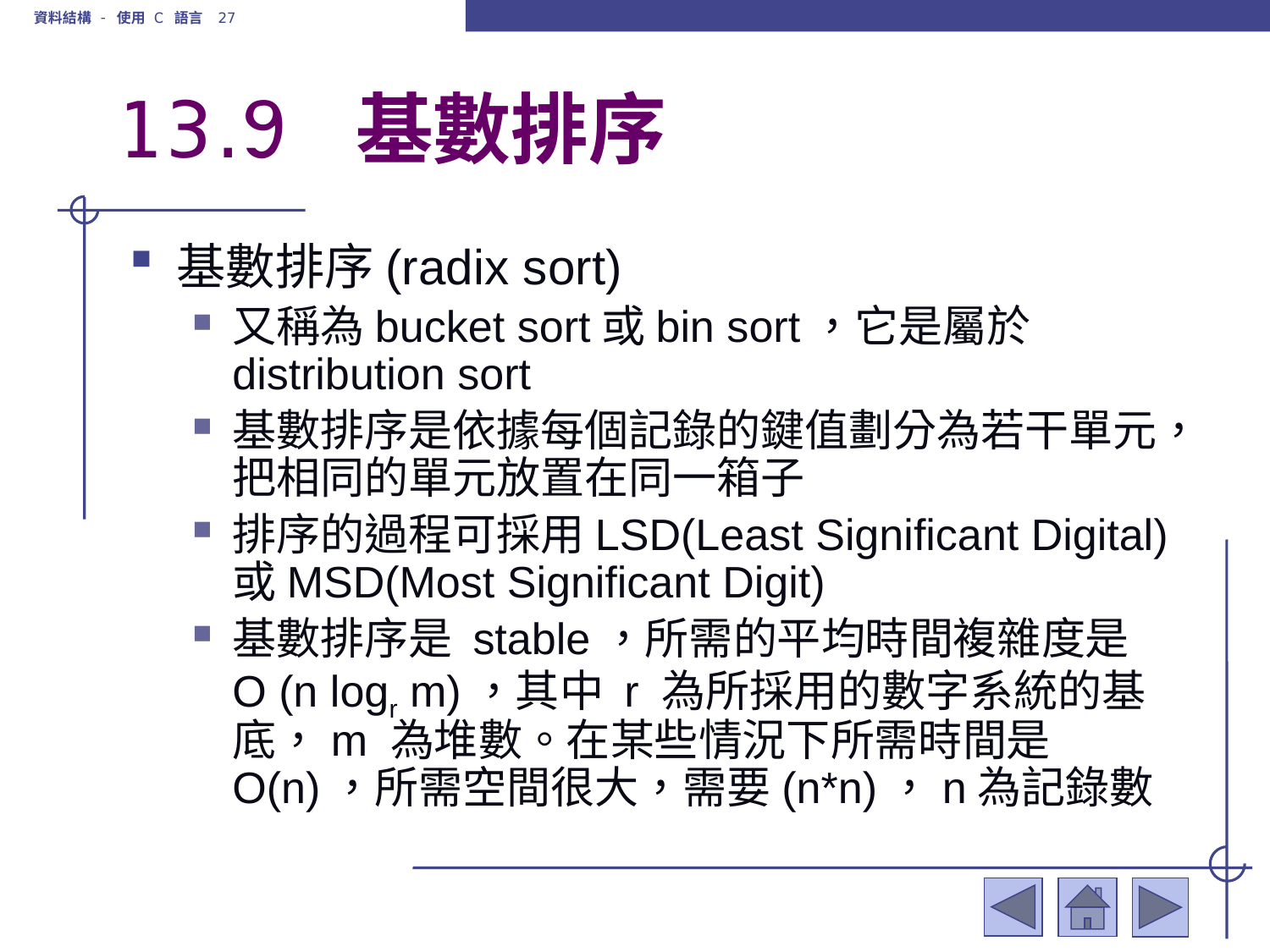

資料結構 - 使用 C 語言   27
# 13.9  基數排序
基數排序(radix sort)
又稱為bucket sort或bin sort，它是屬於distribution sort
基數排序是依據每個記錄的鍵值劃分為若干單元，把相同的單元放置在同一箱子
排序的過程可採用LSD(Least Significant Digital)或MSD(Most Significant Digit)
基數排序是 stable，所需的平均時間複雜度是 O (n logr m)，其中 r 為所採用的數字系統的基底，m 為堆數。在某些情況下所需時間是O(n)，所需空間很大，需要(n*n)，n為記錄數